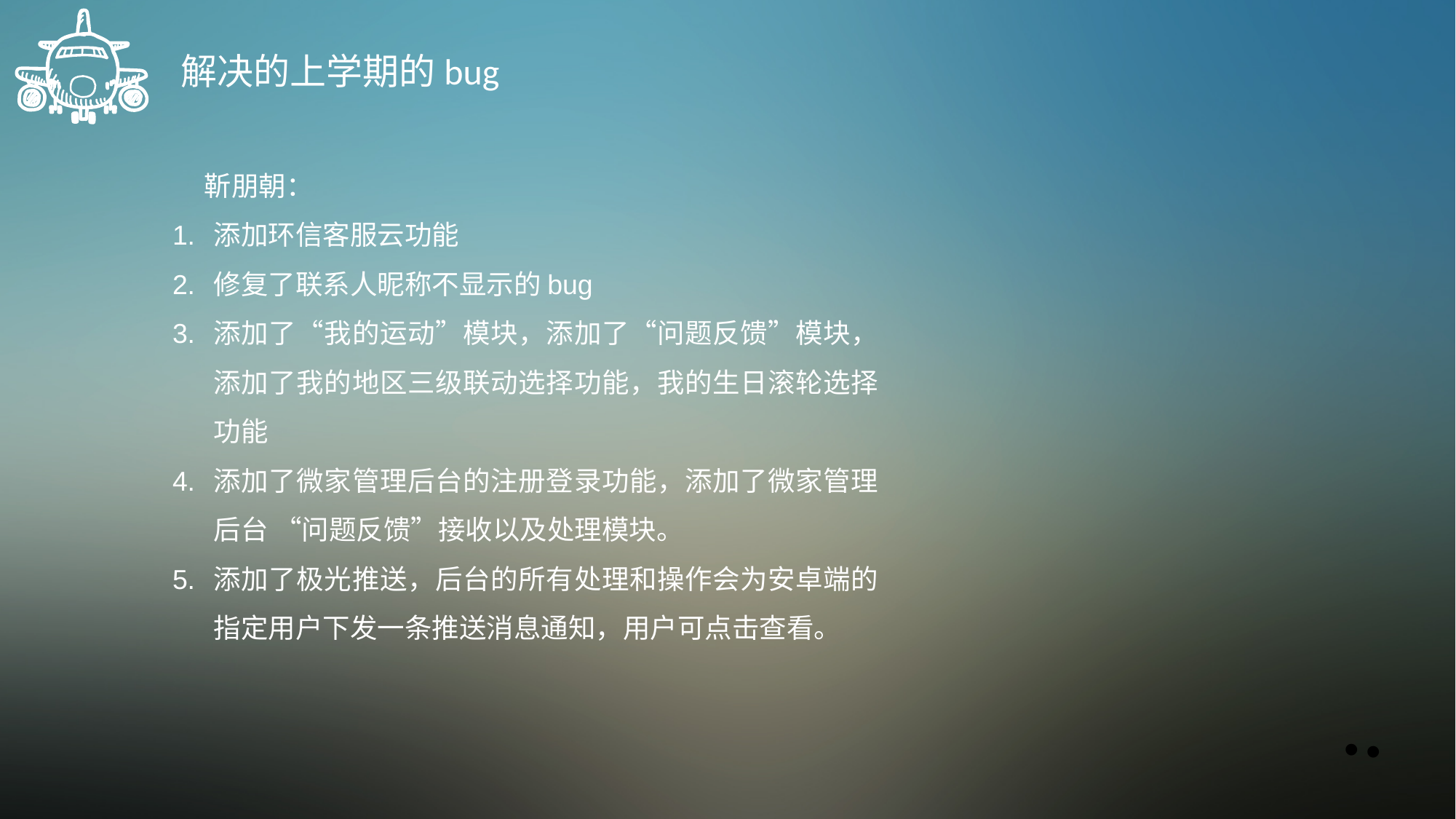

解决的上学期的bug
#
靳朋朝：
添加环信客服云功能
修复了联系人昵称不显示的bug
添加了“我的运动”模块，添加了“问题反馈”模块，添加了我的地区三级联动选择功能，我的生日滚轮选择功能
添加了微家管理后台的注册登录功能，添加了微家管理后台 “问题反馈”接收以及处理模块。
添加了极光推送，后台的所有处理和操作会为安卓端的指定用户下发一条推送消息通知，用户可点击查看。